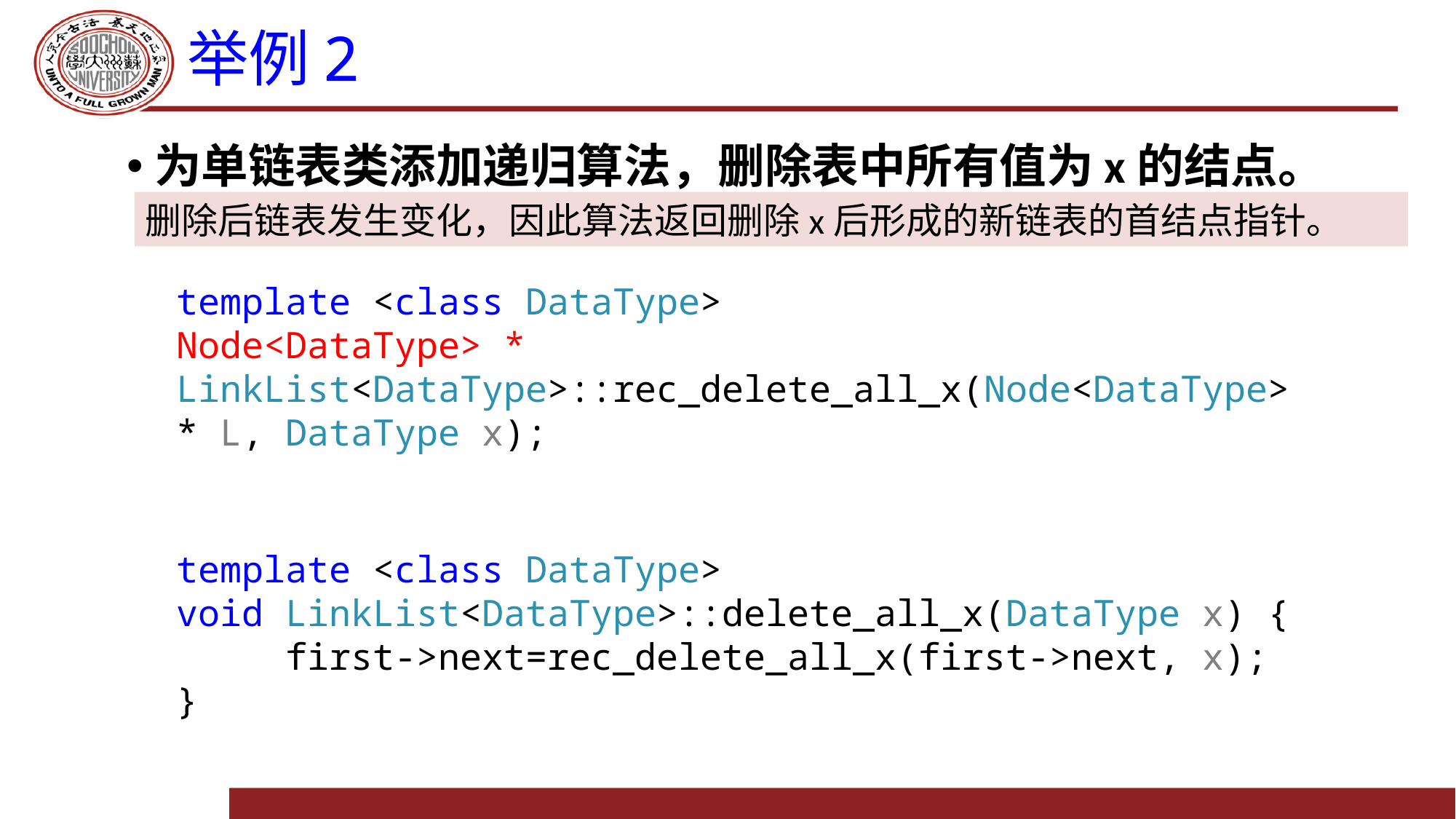

# 举例2
为单链表类添加递归算法，删除表中所有值为x的结点。
删除后链表发生变化，因此算法返回删除x后形成的新链表的首结点指针。
template <class DataType>
Node<DataType> * LinkList<DataType>::rec_delete_all_x(Node<DataType> * L, DataType x);
template <class DataType>
void LinkList<DataType>::delete_all_x(DataType x) {
	first->next=rec_delete_all_x(first->next, x);
}